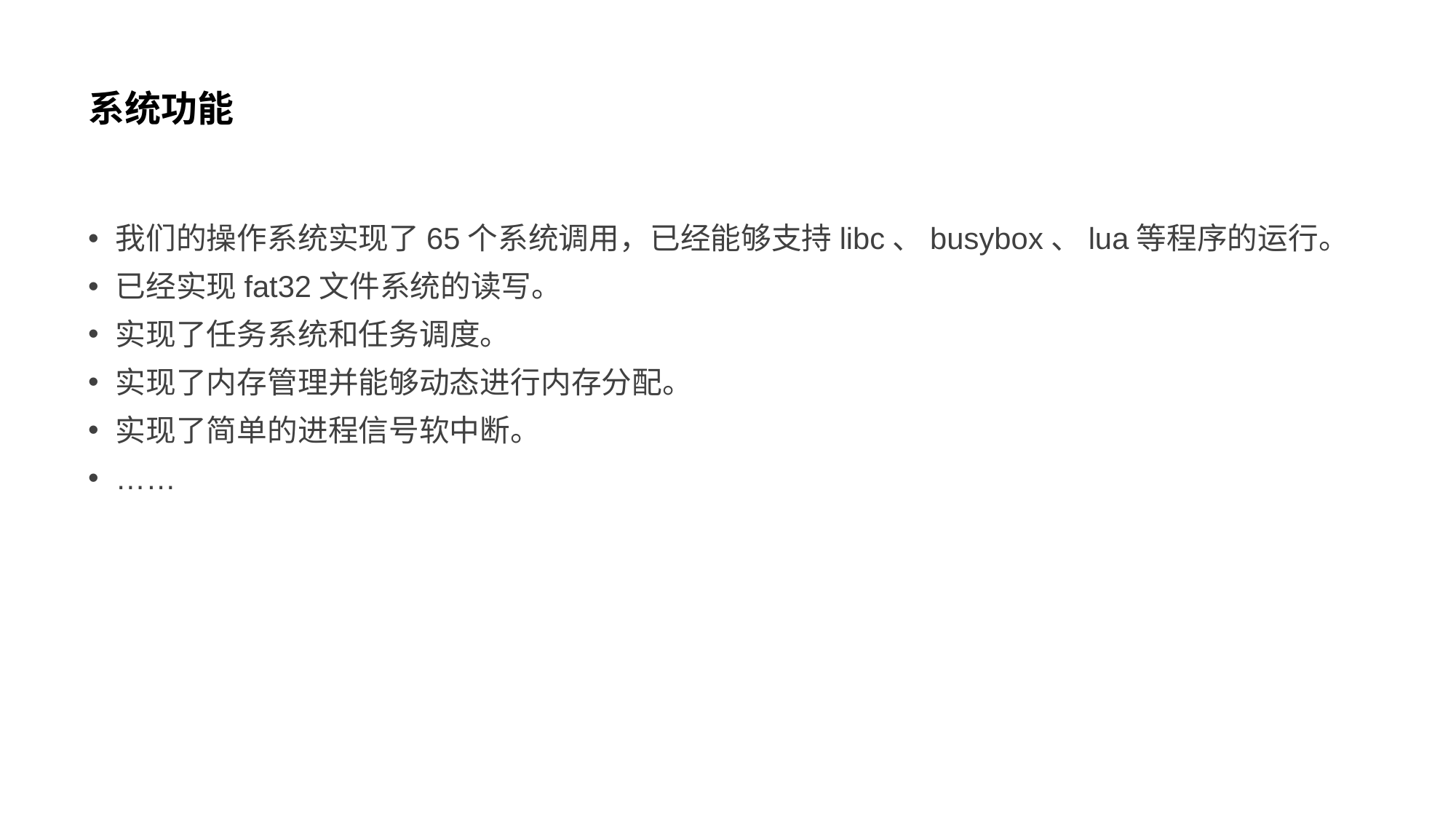

# 系统功能
我们的操作系统实现了65个系统调用，已经能够支持libc、busybox、lua等程序的运行。
已经实现fat32文件系统的读写。
实现了任务系统和任务调度。
实现了内存管理并能够动态进行内存分配。
实现了简单的进程信号软中断。
……